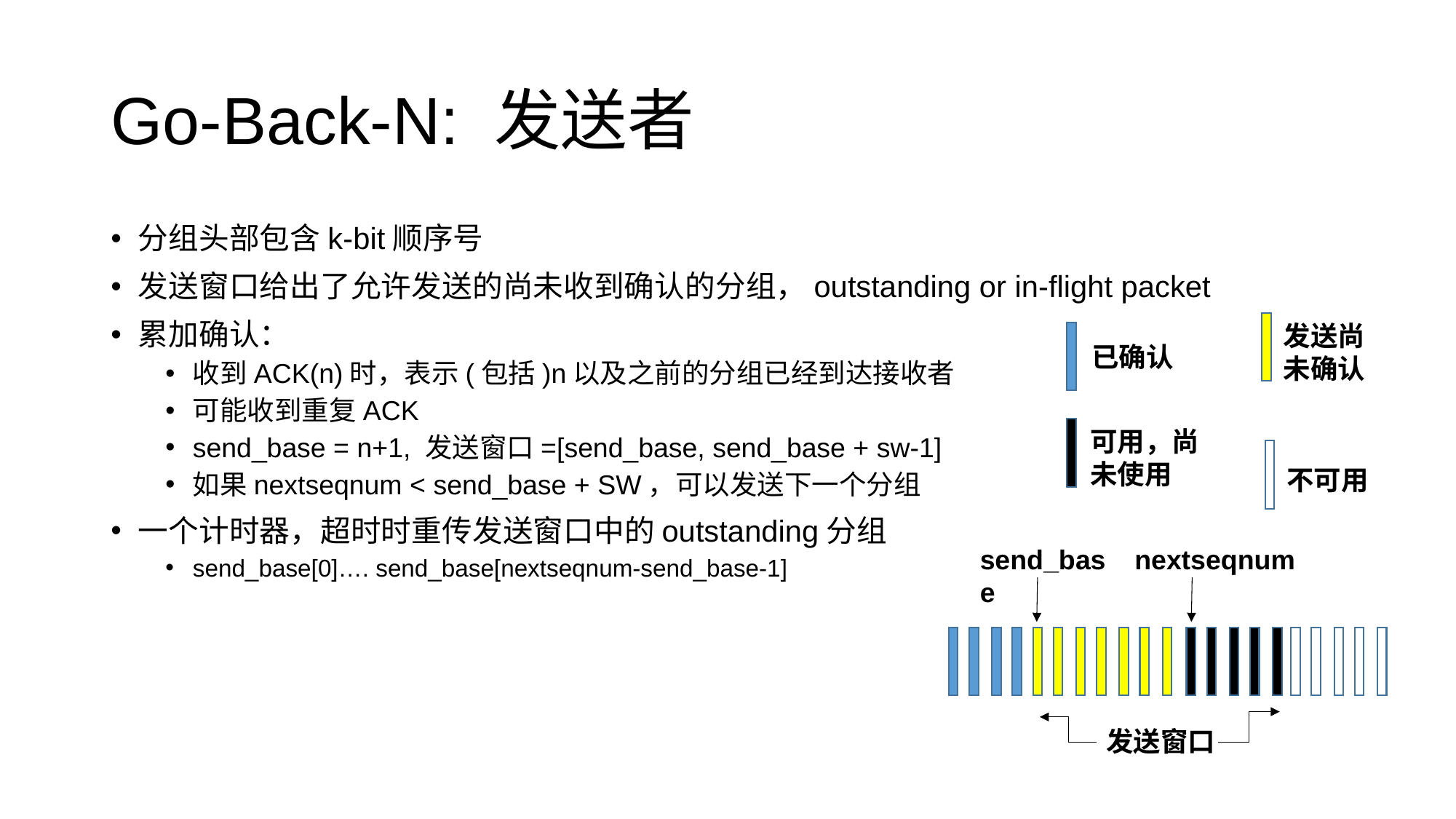

# Go-Back-N: 发送者
分组头部包含k-bit顺序号
发送窗口给出了允许发送的尚未收到确认的分组，outstanding or in-flight packet
累加确认：
收到ACK(n)时，表示(包括)n以及之前的分组已经到达接收者
可能收到重复ACK
send_base = n+1, 发送窗口=[send_base, send_base + sw-1]
如果nextseqnum < send_base + SW，可以发送下一个分组
一个计时器，超时时重传发送窗口中的outstanding分组
send_base[0]…. send_base[nextseqnum-send_base-1]

发送尚未确认

已确认

可用，尚未使用

不可用
send_base
nextseqnum

发送窗口